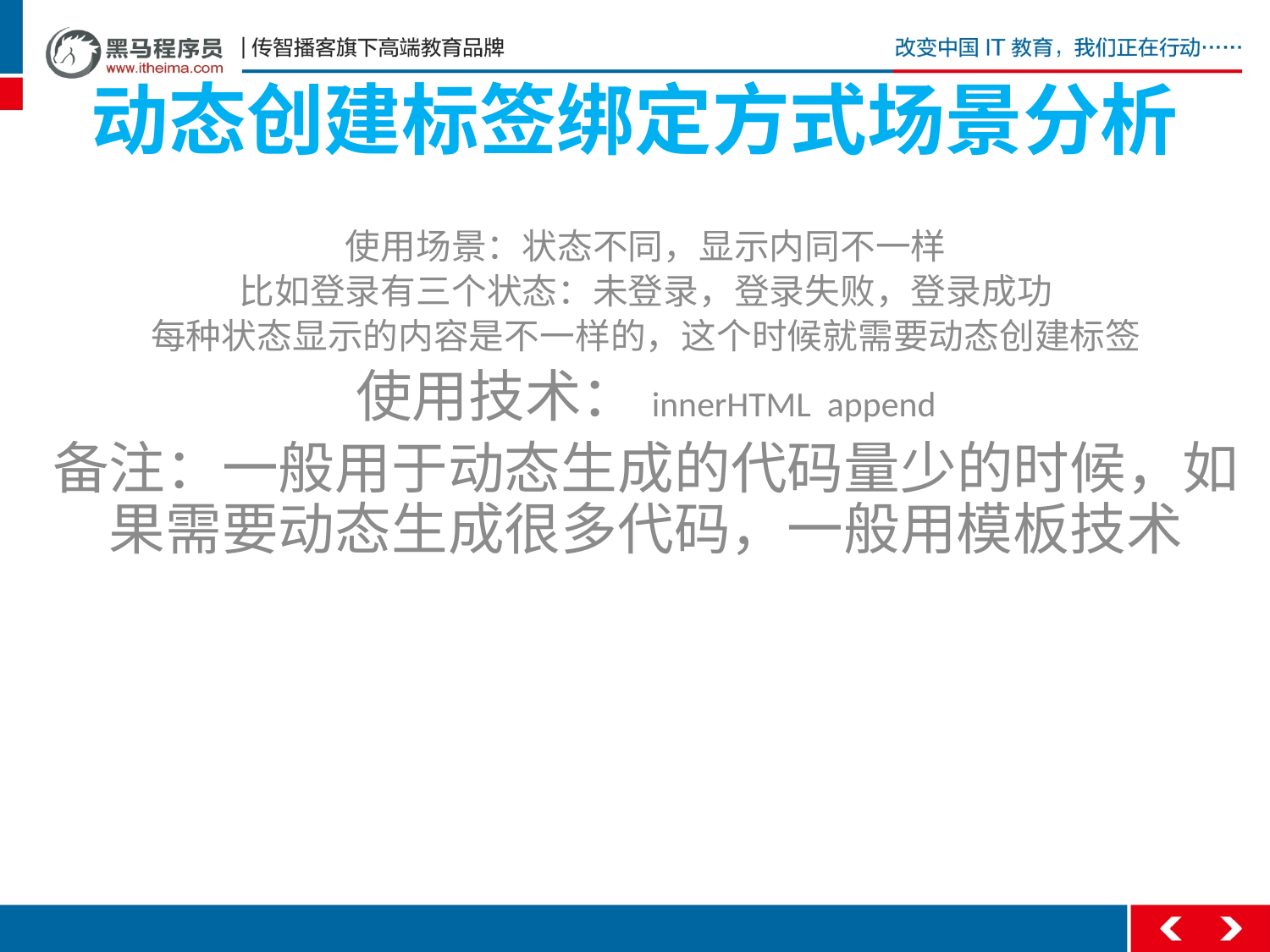

# 动态创建标签绑定方式场景分析
使用场景：状态不同，显示内同不一样
比如登录有三个状态：未登录，登录失败，登录成功
每种状态显示的内容是不一样的，这个时候就需要动态创建标签
使用技术：innerHTML  append
备注：一般用于动态生成的代码量少的时候，如果需要动态生成很多代码，一般用模板技术